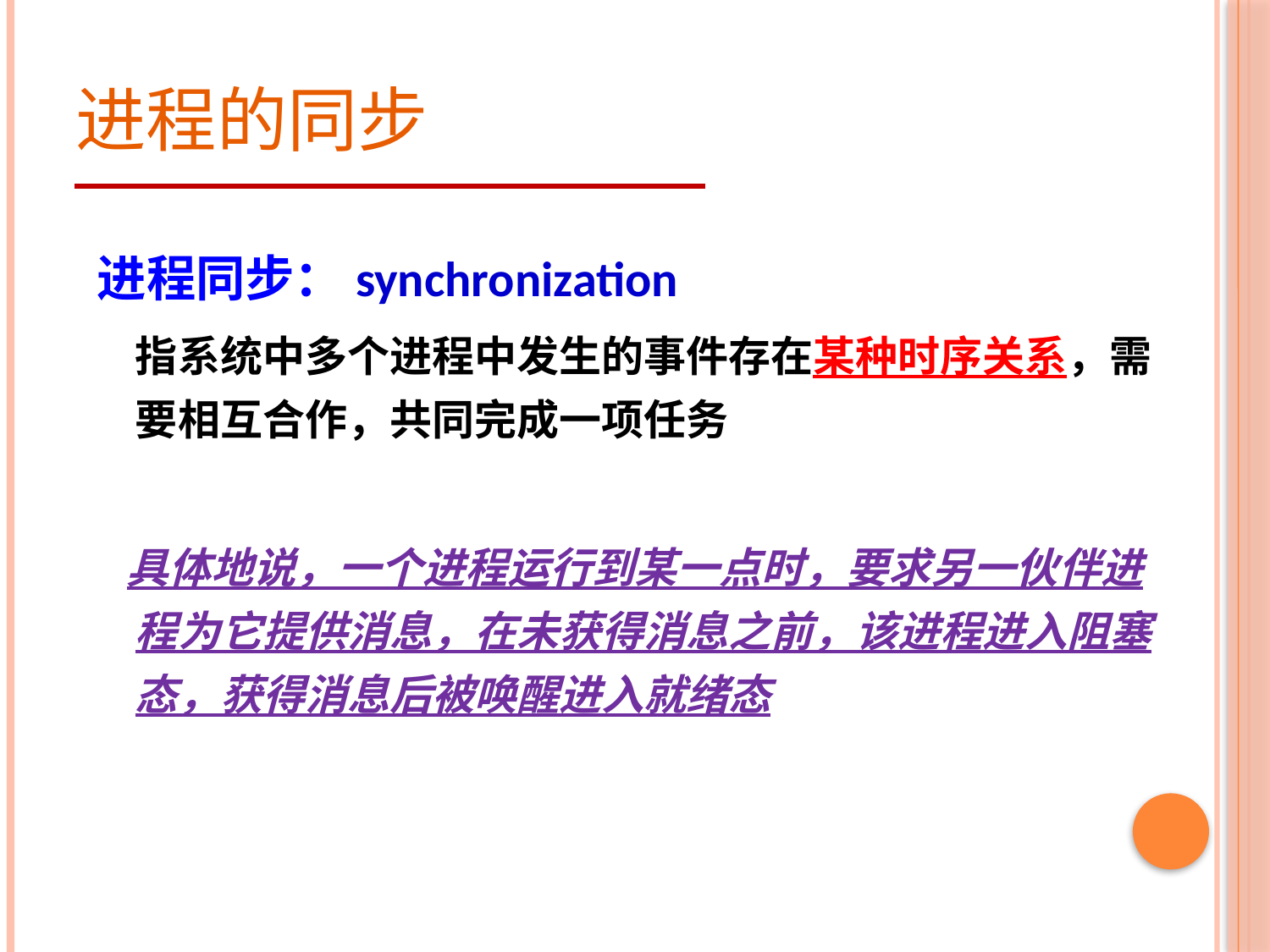

# 进程的同步
进程同步：synchronization
	指系统中多个进程中发生的事件存在某种时序关系，需要相互合作，共同完成一项任务

  具体地说，一个进程运行到某一点时，要求另一伙伴进程为它提供消息，在未获得消息之前，该进程进入阻塞态，获得消息后被唤醒进入就绪态